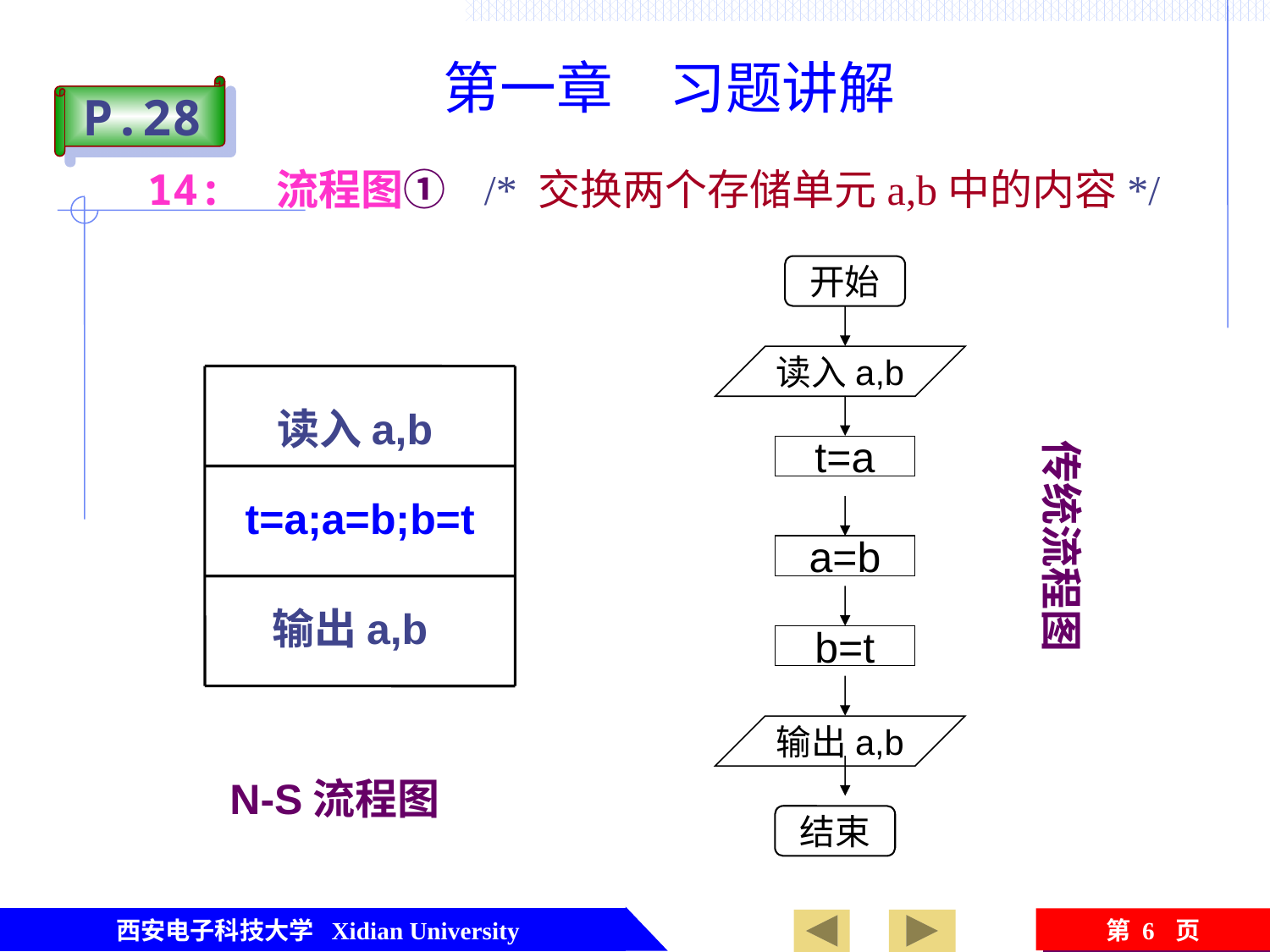

第一章　习题讲解
P.28
14:　流程图①   /* 交换两个存储单元a,b中的内容*/
开始

读入a,b

t=a

a=b

b=t

输出a,b

结束

读入a,b
输出a,b
t=a;a=b;b=t
传统流程图
N-S流程图

西安电子科技大学  Xidian University
第 6 页